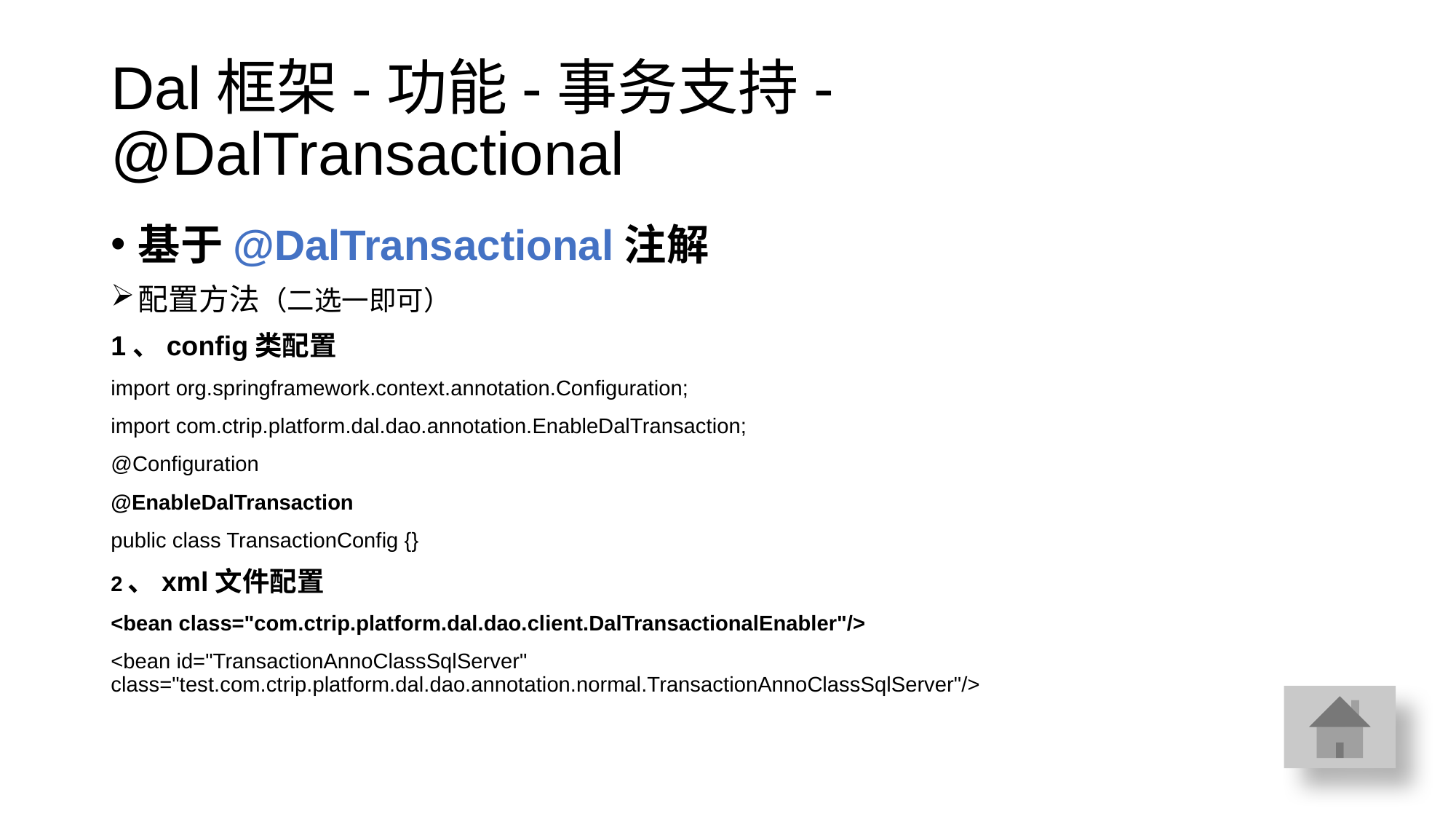

# Dal框架-功能-事务支持-@DalTransactional
基于@DalTransactional注解
配置方法（二选一即可）
1、config类配置
import org.springframework.context.annotation.Configuration;
import com.ctrip.platform.dal.dao.annotation.EnableDalTransaction;
@Configuration
@EnableDalTransaction
public class TransactionConfig {}
2、xml文件配置
<bean class="com.ctrip.platform.dal.dao.client.DalTransactionalEnabler"/>
<bean id="TransactionAnnoClassSqlServer" class="test.com.ctrip.platform.dal.dao.annotation.normal.TransactionAnnoClassSqlServer"/>